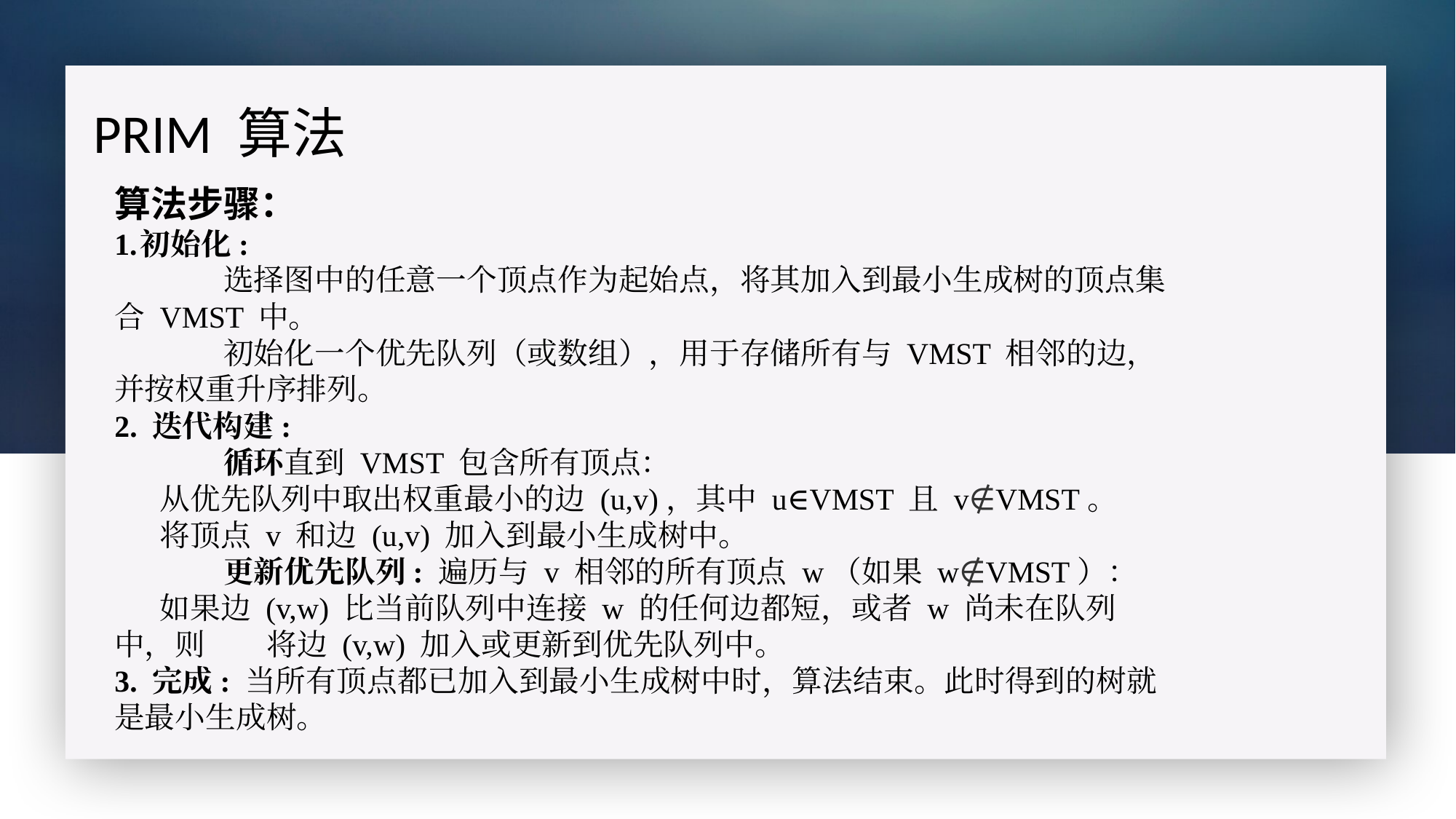

PRIM 算法

算法步骤：
初始化:
	选择图中的任意一个顶点作为起始点，将其加入到最小生成树的顶点集合 VMST​ 中。
	初始化一个优先队列（或数组），用于存储所有与 VMST​ 相邻的边，并按权重升序排列。
2. 迭代构建:
	循环直到 VMST​ 包含所有顶点：
     从优先队列中取出权重最小的边 (u,v)，其中 u∈VMST​ 且 v∉VMST​。
     将顶点 v 和边 (u,v) 加入到最小生成树中。
	更新优先队列: 遍历与 v 相邻的所有顶点 w（如果 w∉VMST​）：
     如果边 (v,w) 比当前队列中连接 w 的任何边都短，或者 w 尚未在队列中，则        将边 (v,w) 加入或更新到优先队列中。
3. 完成: 当所有顶点都已加入到最小生成树中时，算法结束。此时得到的树就是最小生成树。